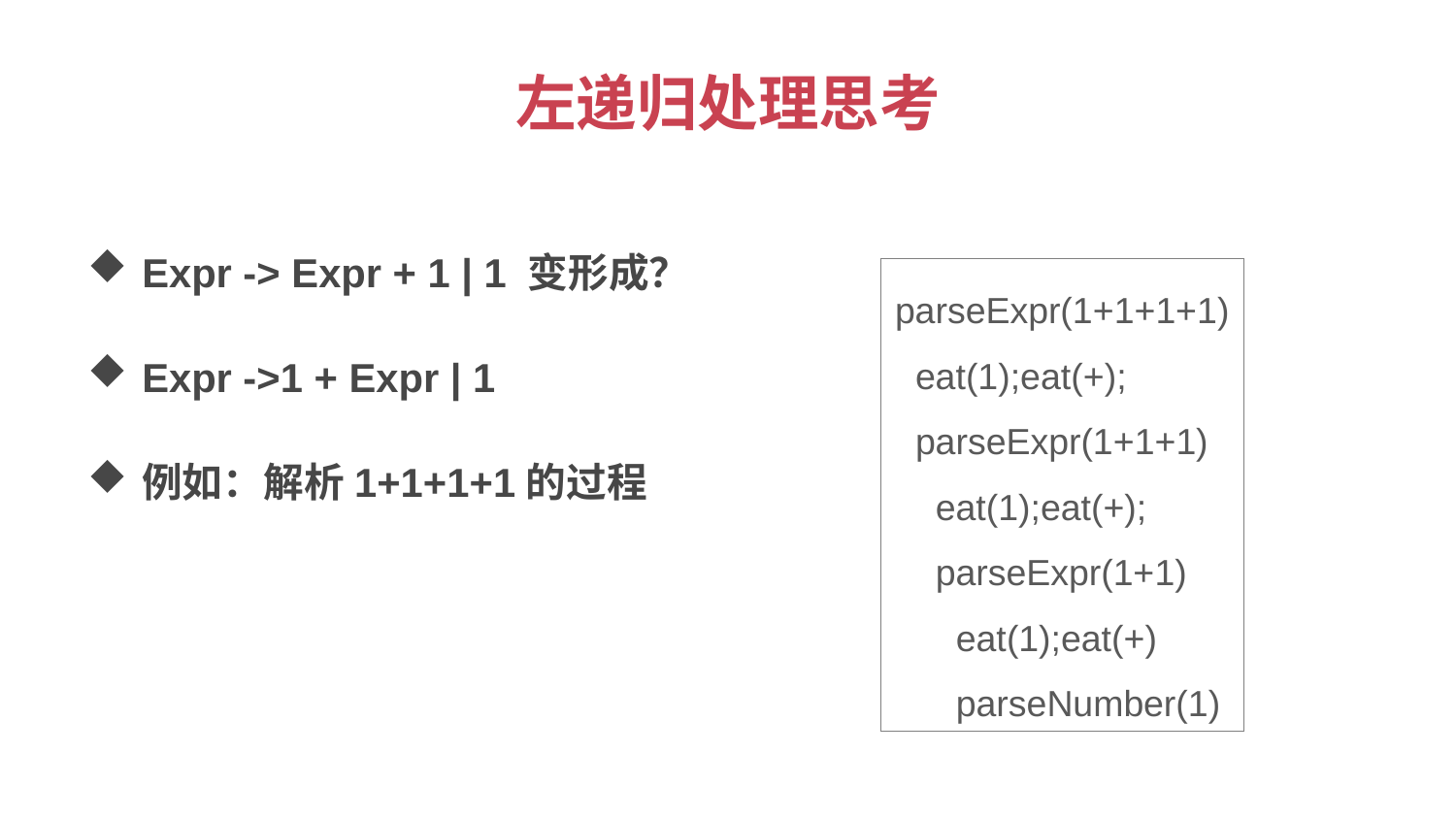

# 左递归处理思考
Expr -> Expr + 1 | 1 变形成？
Expr ->1 + Expr | 1
例如：解析1+1+1+1的过程
parseExpr(1+1+1+1)
  eat(1);eat(+);
  parseExpr(1+1+1)
    eat(1);eat(+);
    parseExpr(1+1)
      eat(1);eat(+)
      parseNumber(1)